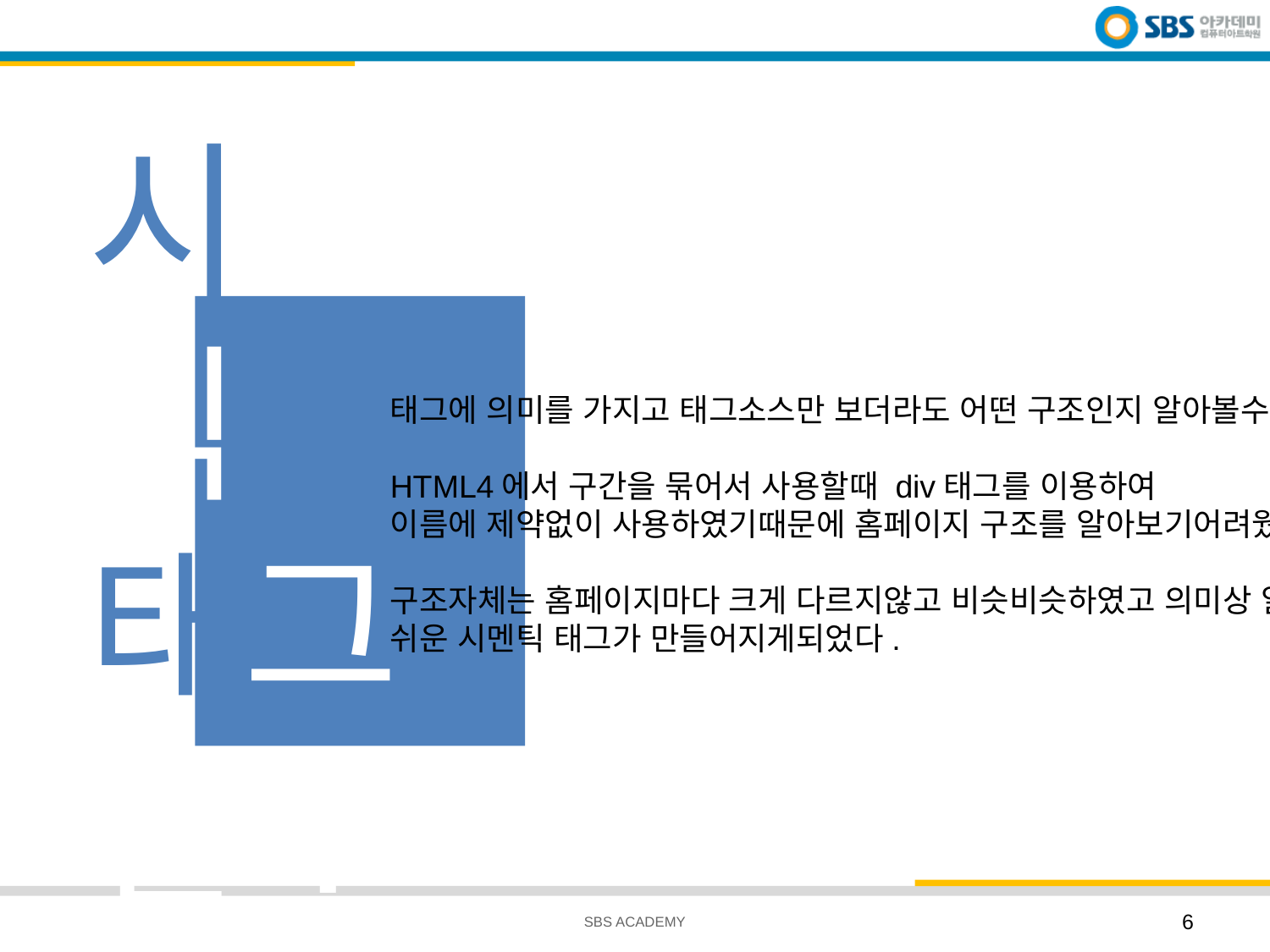

# 시멘틱 태그란?

태그에 의미를 가지고 태그소스만 보더라도 어떤 구조인지 알아볼수있는 태그

HTML4에서 구간을 묶어서 사용할때 div태그를 이용하여
이름에 제약없이 사용하였기때문에 홈페이지 구조를 알아보기어려웠다.

구조자체는 홈페이지마다 크게 다르지않고 비슷비슷하였고 의미상 알아보기가
쉬운 시멘틱 태그가 만들어지게되었다.
SBS ACADEMY
6